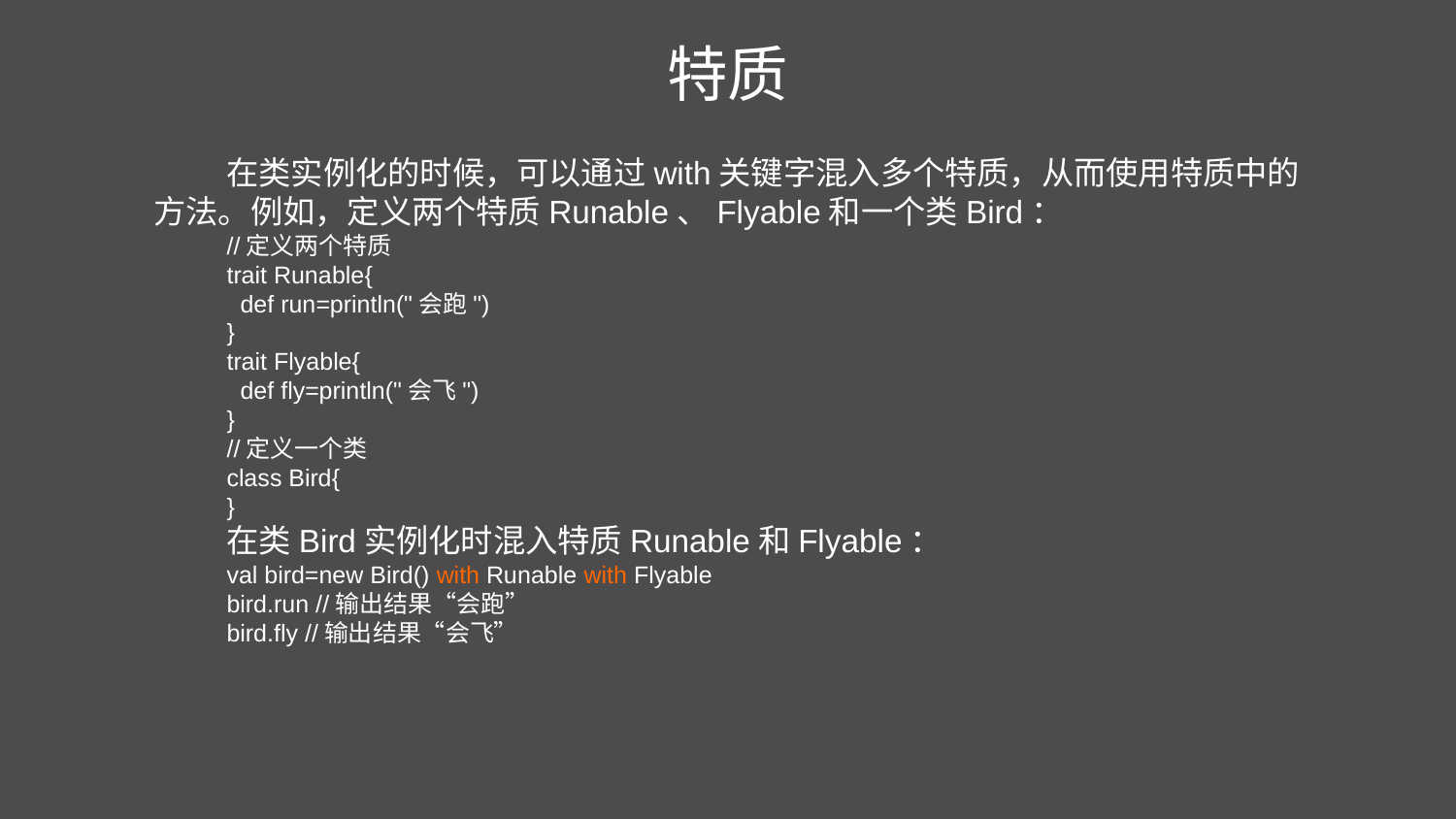

特质

在类实例化的时候，可以通过with关键字混入多个特质，从而使用特质中的方法。例如，定义两个特质Runable、Flyable和一个类Bird：
//定义两个特质
trait Runable{
  def run=println("会跑")
}
trait Flyable{
  def fly=println("会飞")
}
//定义一个类
class Bird{
}
在类Bird实例化时混入特质Runable和Flyable：
val bird=new Bird() with Runable with Flyable
bird.run //输出结果“会跑”
bird.fly //输出结果“会飞”